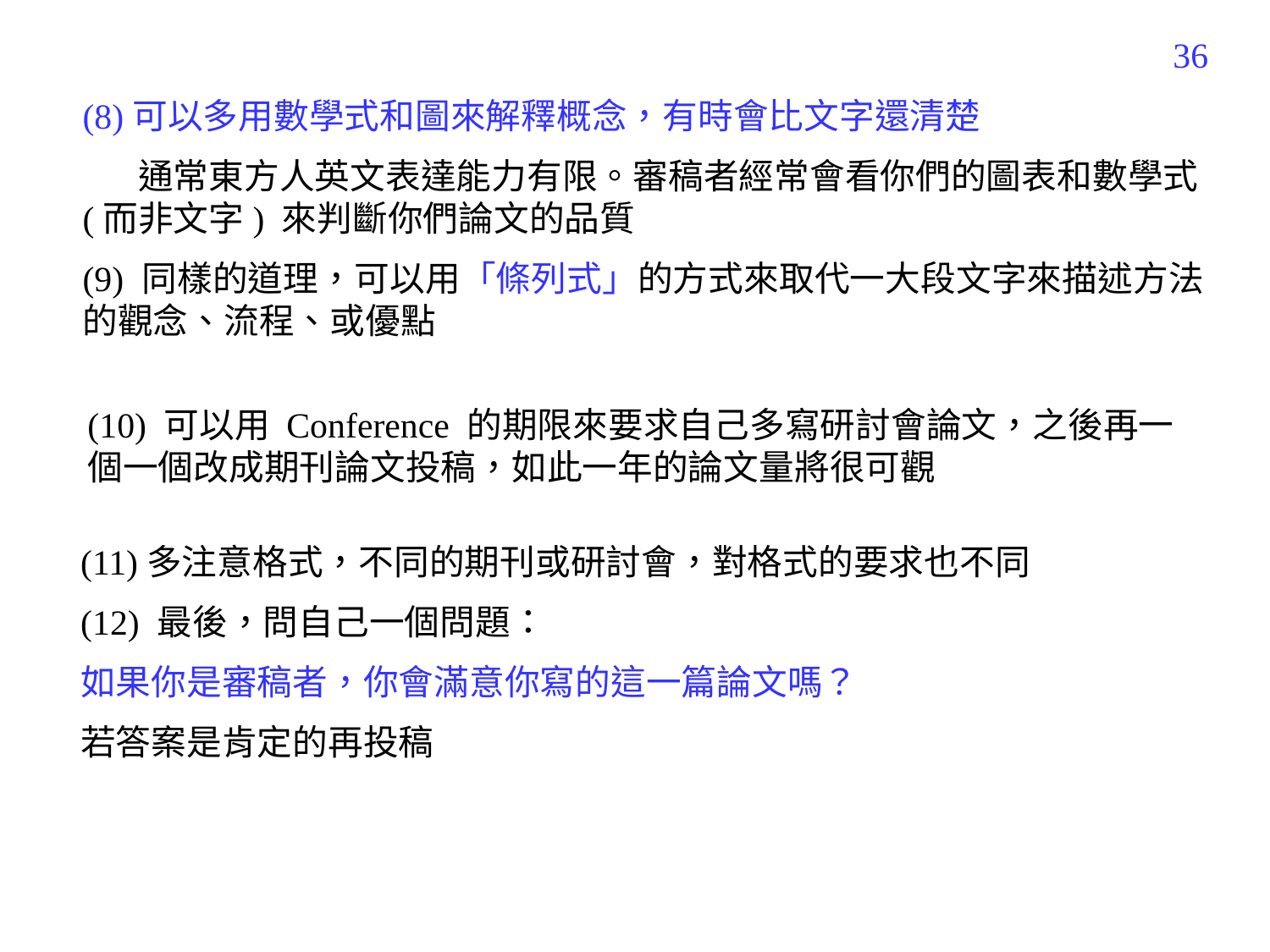

36
(8)可以多用數學式和圖來解釋概念，有時會比文字還清楚
      通常東方人英文表達能力有限。審稿者經常會看你們的圖表和數學式(而非文字) 來判斷你們論文的品質
(9) 同樣的道理，可以用「條列式」的方式來取代一大段文字來描述方法的觀念、流程、或優點
(10) 可以用 Conference 的期限來要求自己多寫研討會論文，之後再一個一個改成期刊論文投稿，如此一年的論文量將很可觀
(11)多注意格式，不同的期刊或研討會，對格式的要求也不同
(12) 最後，問自己一個問題：
如果你是審稿者，你會滿意你寫的這一篇論文嗎？
若答案是肯定的再投稿